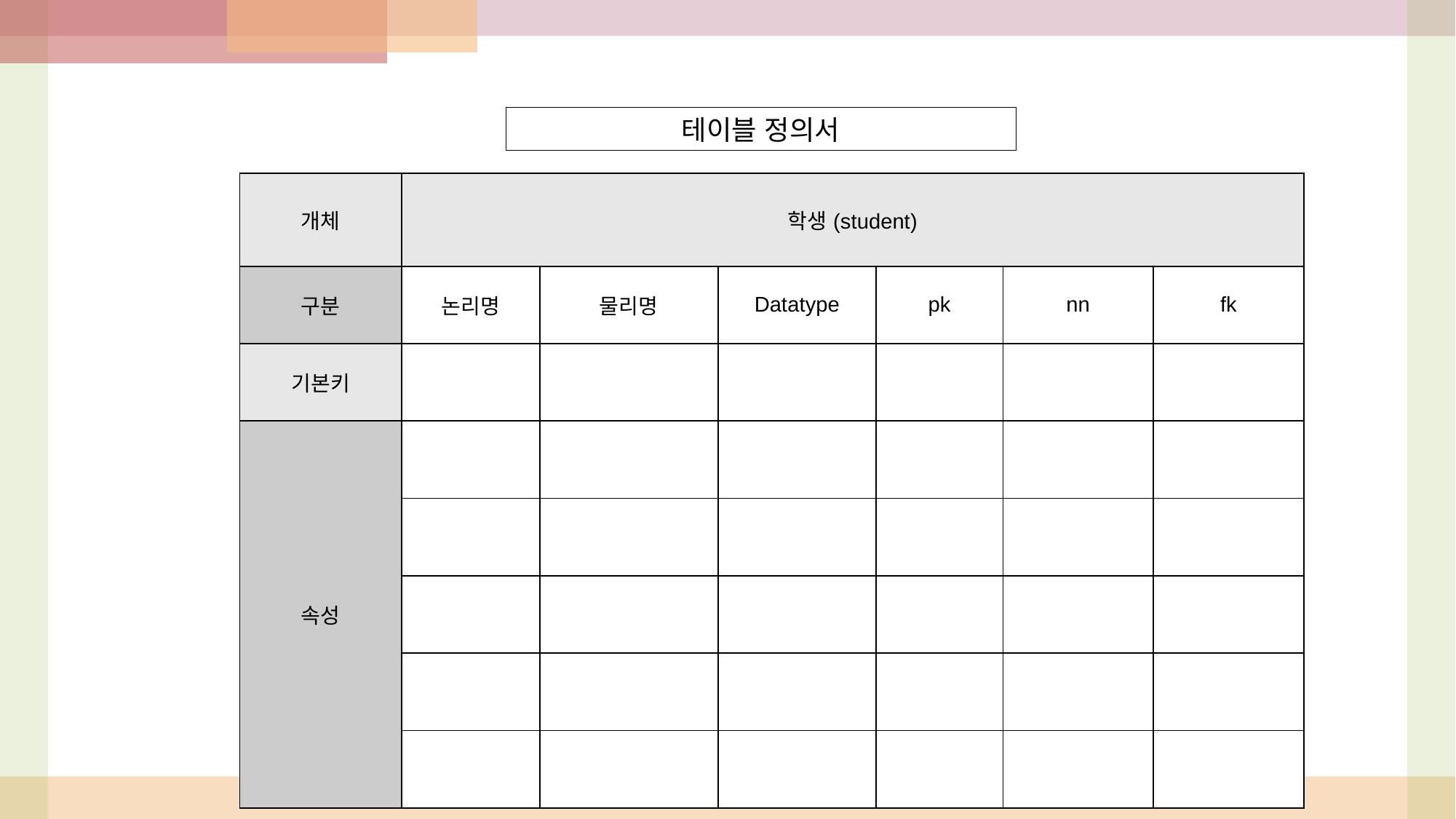

테이블 정의서
| 개체 | 학생(student) |  |  |  |  |  |
| --- | --- | --- | --- | --- | --- | --- |
| 구분 | 논리명 | 물리명 | Datatype | pk | nn | fk |
| 기본키 |  |  |  |  |  |  |
| 속성 |  |  |  |  |  |  |
|  |  |  |  |  |  |  |
|  |  |  |  |  |  |  |
|  |  |  |  |  |  |  |
|  |  |  |  |  |  |  |